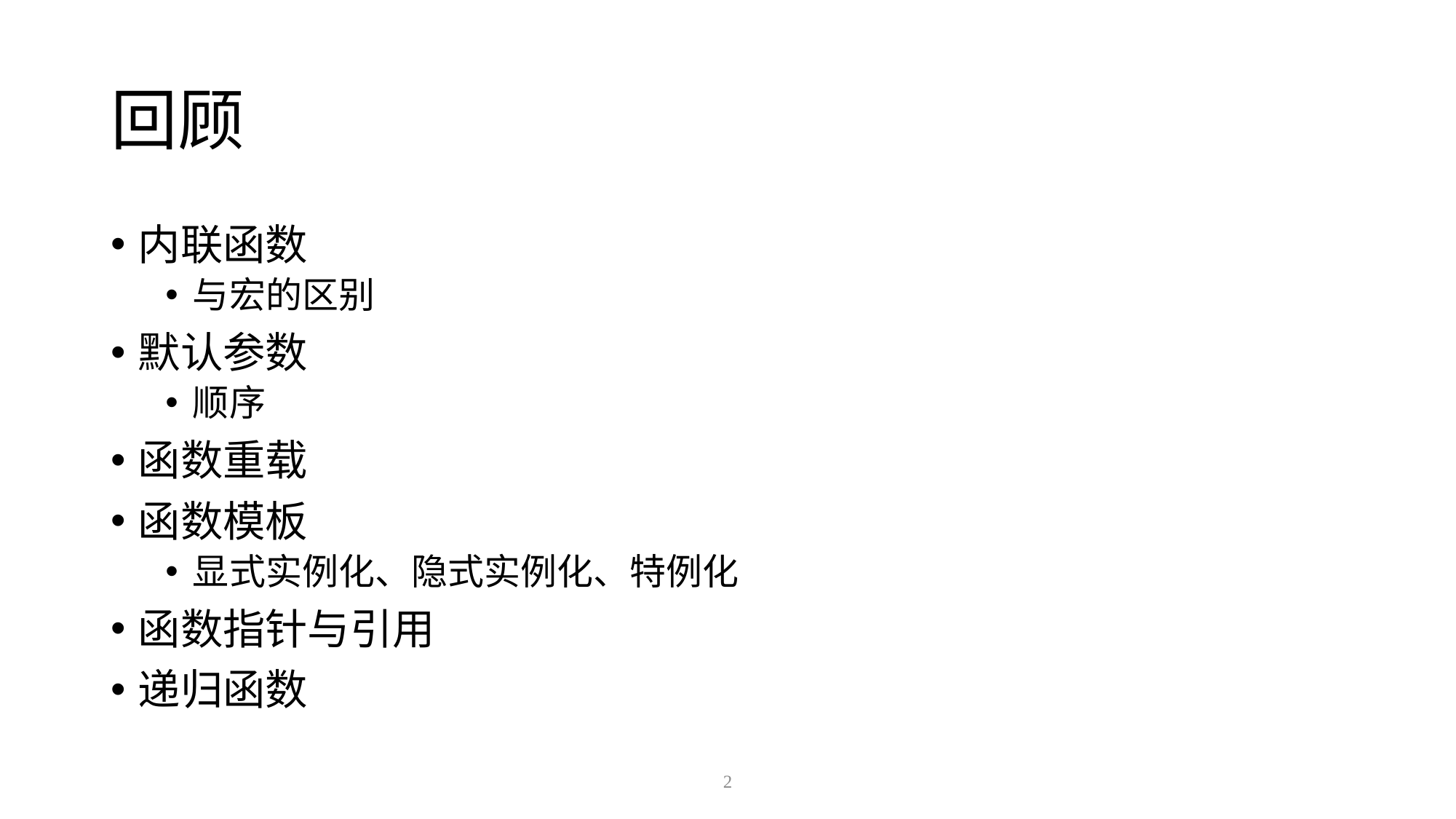

# 回顾
内联函数
与宏的区别
默认参数
顺序
函数重载
函数模板
显式实例化、隐式实例化、特例化
函数指针与引用
递归函数
2